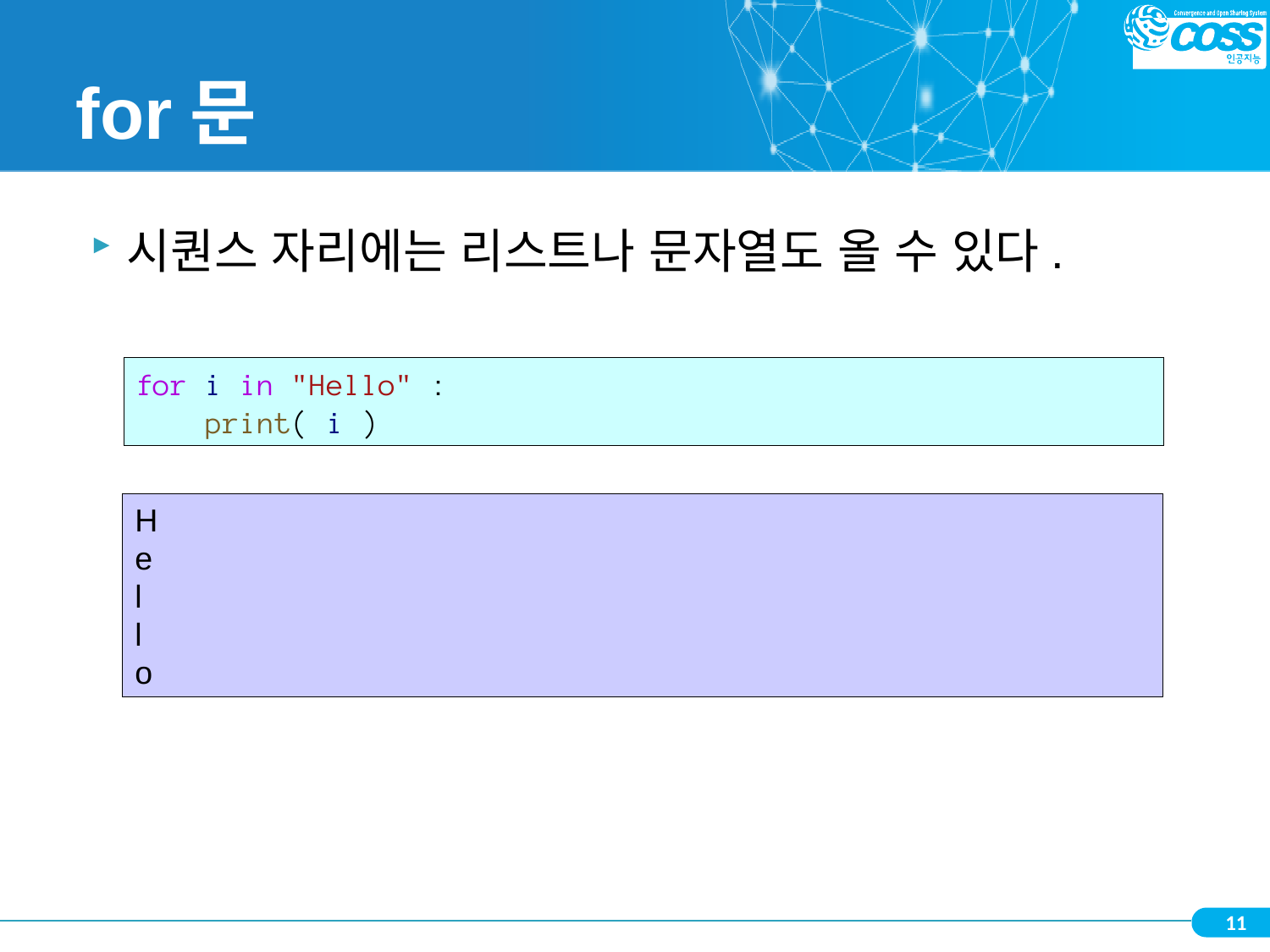

# for문
시퀀스 자리에는 리스트나 문자열도 올 수 있다.
for i in "Hello" :
    print( i )
H
e
l
l
o